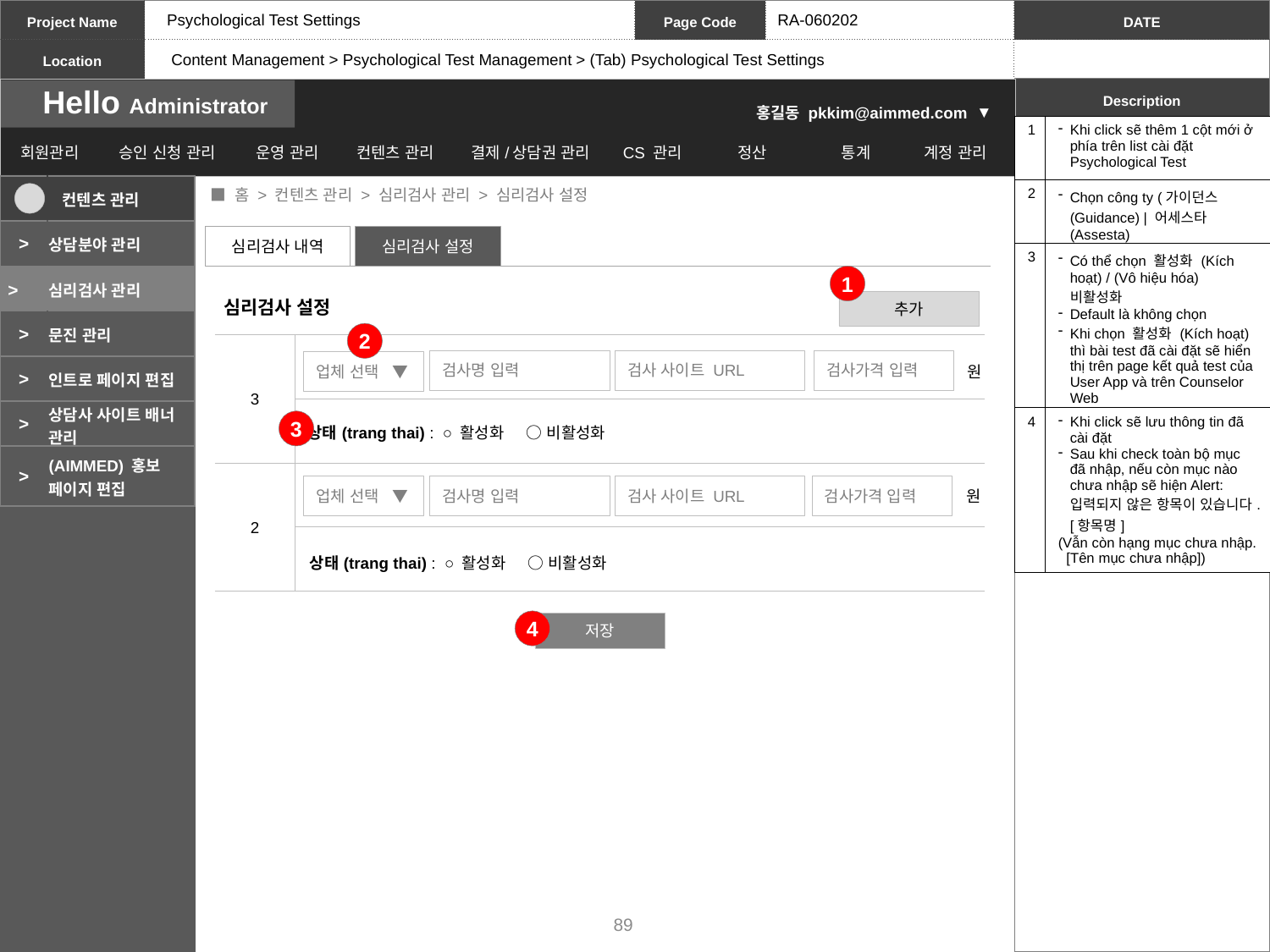

Psychological Test Settings
RA-060202
Content Management > Psychological Test Management > (Tab) Psychological Test Settings
| 1 | Khi click sẽ thêm 1 cột mới ở phía trên list cài đặt Psychological Test |
| --- | --- |
| 2 | Chọn công ty (가이던스 (Guidance) | 어세스타 (Assesta) |
| 3 | Có thể chọn 활성화 (Kích hoạt) / (Vô hiệu hóa) 비활성화 Default là không chọn Khi chọn 활성화 (Kích hoạt) thì bài test đã cài đặt sẽ hiển thị trên page kết quả test của User App và trên Counselor Web |
| 4 | Khi click sẽ lưu thông tin đã cài đặt Sau khi check toàn bộ mục đã nhập, nếu còn mục nào chưa nhập sẽ hiện Alert: 입력되지 않은 항목이 있습니다. [항목명] (Vẫn còn hạng mục chưa nhập. [Tên mục chưa nhập]) |
   ■ 홈 > 컨텐츠 관리 > 심리검사 관리 > 심리검사 설정

|  | 컨텐츠 관리 |
| --- | --- |
| > | 상담분야 관리 |
| > | 심리검사 관리 |
| > | 문진 관리 |
| > | 인트로 페이지 편집 |
| > | 상담사 사이트 배너 관리 |
| > | (AIMMED) 홍보 페이지 편집 |

심리검사 내역
심리검사 설정
1
심리검사 설정
추가
2
| 3 |  |
| --- | --- |
|  | 상태(trang thai) : ○ 활성화 ○ 비활성화 |
| 2 |  |
|  | 상태(trang thai) : ○ 활성화 ○ 비활성화 |
검사명 입력
검사 사이트 URL
검사가격 입력
업체 선택   ▼
원
3
검사명 입력
검사 사이트 URL
검사가격 입력
업체 선택   ▼
원
4
저장
89